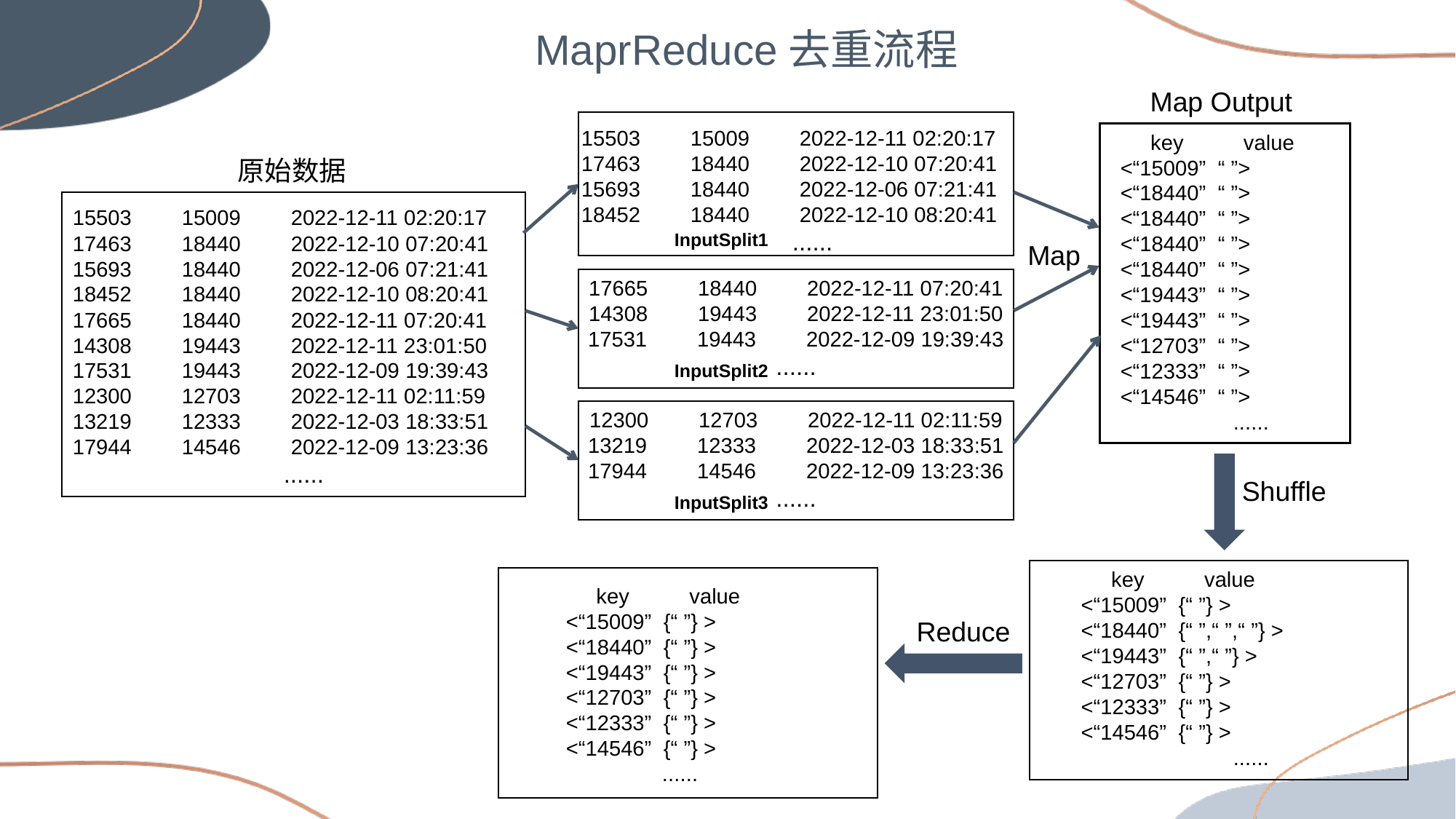

MaprReduce去重流程
Map Output

15503	15009	2022-12-11 02:20:17
17463	18440	2022-12-10 07:20:41
15693	18440	2022-12-06 07:21:41
18452	18440	2022-12-10 08:20:41
......

     key          value
<“15009”  “ ”>
<“18440”  “ ”>
<“18440”  “ ”>
<“18440”  “ ”>
<“18440”  “ ”>
<“19443”  “ ”>
<“19443”  “ ”>
<“12703”  “ ”>
<“12333”  “ ”>
<“14546”  “ ”>
......

原始数据

15503	15009	2022-12-11 02:20:17
17463	18440	2022-12-10 07:20:41
15693	18440	2022-12-06 07:21:41
18452	18440	2022-12-10 08:20:41
17665	18440	2022-12-11 07:20:41
14308	19443	2022-12-11 23:01:50
17531	19443	2022-12-09 19:39:43
12300	12703	2022-12-11 02:11:59
13219	12333	2022-12-03 18:33:51
17944	14546	2022-12-09 13:23:36
......
InputSplit1
Map

17665	18440	2022-12-11 07:20:41
14308	19443	2022-12-11 23:01:50
17531	19443	2022-12-09 19:39:43
......
InputSplit2

12300	12703	2022-12-11 02:11:59
13219	12333	2022-12-03 18:33:51
17944	14546	2022-12-09 13:23:36
......

Shuffle
InputSplit3

     key          value
<“15009”  {“ ”} >
<“18440”  {“ ”,“ ”,“ ”} >
<“19443”  {“ ”,“ ”} >
<“12703”  {“ ”} >
<“12333”  {“ ”} >
<“14546”  {“ ”} >
......

     key          value
<“15009”  {“ ”} >
<“18440”  {“ ”} >
<“19443”  {“ ”} >
<“12703”  {“ ”} >
<“12333”  {“ ”} >
<“14546”  {“ ”} >
                ......

Reduce